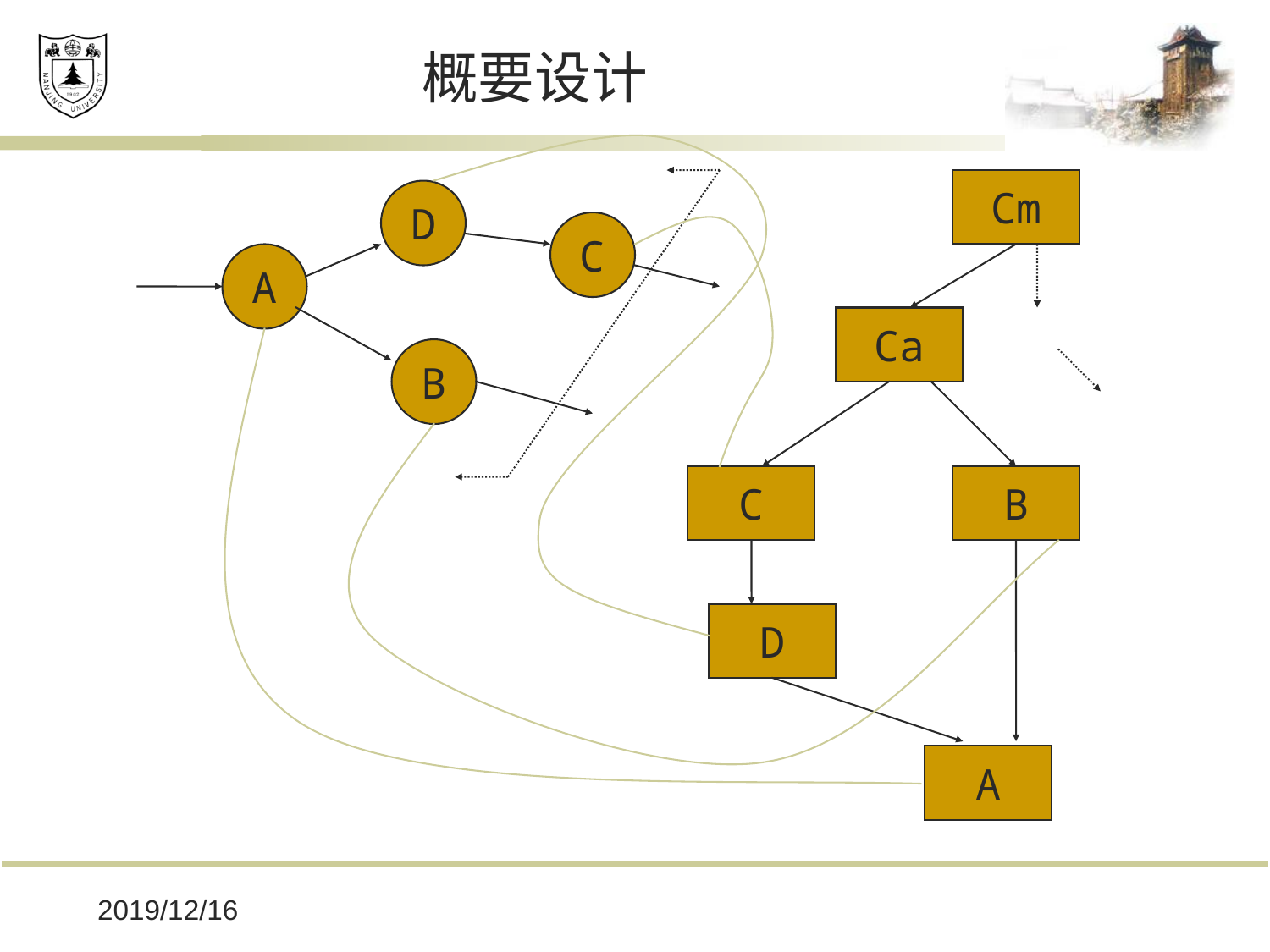

# 概要设计

Cm
D

C

A

Ca

B

C
B

D

A
2019/12/16